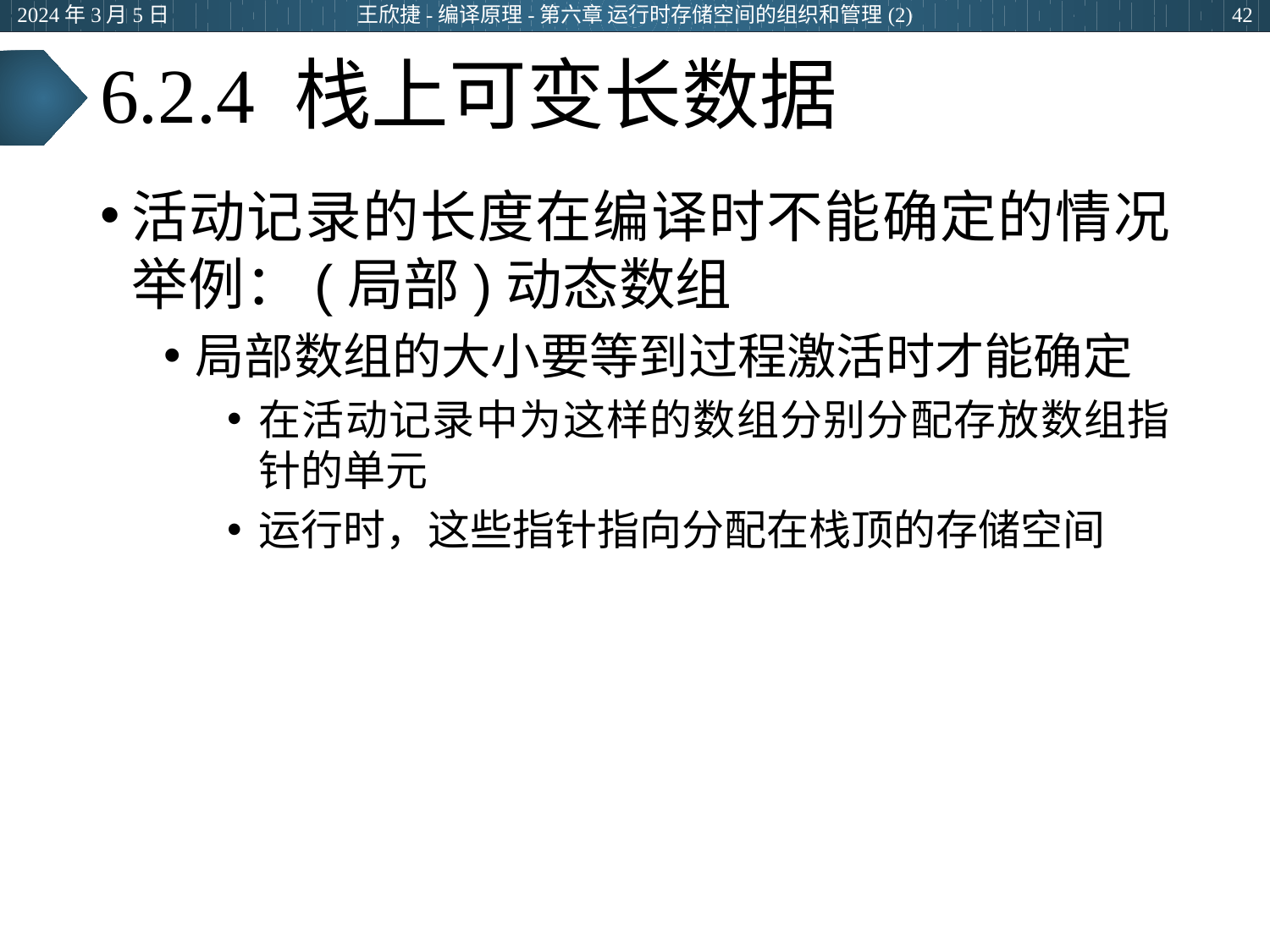

王欣捷-编译原理-第六章 运行时存储空间的组织和管理(2)
2024年3月5日
42
# 6.2.4 栈上可变长数据
活动记录的长度在编译时不能确定的情况举例：(局部)动态数组
局部数组的大小要等到过程激活时才能确定
在活动记录中为这样的数组分别分配存放数组指针的单元
运行时，这些指针指向分配在栈顶的存储空间